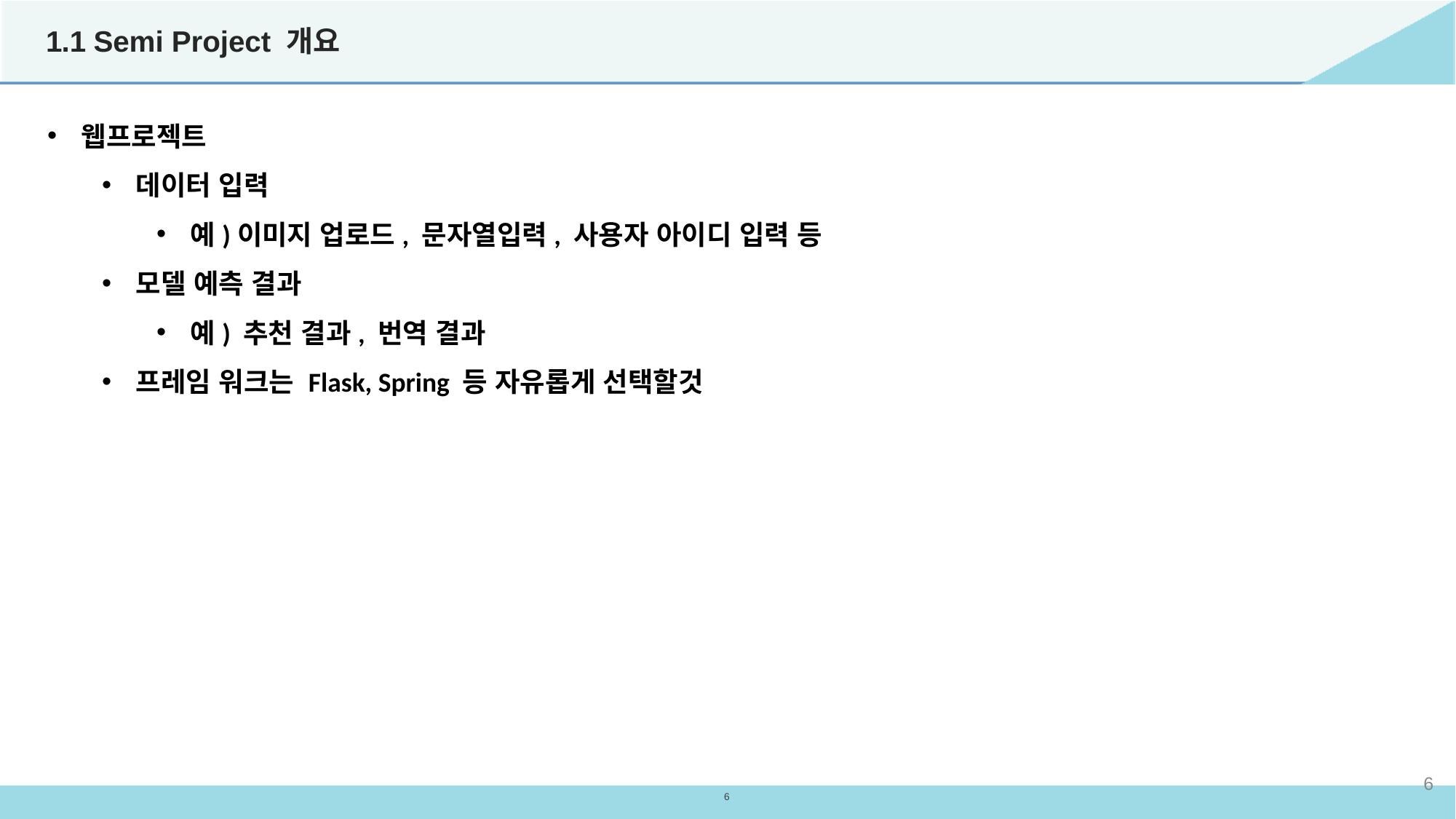

# 1.1 Semi Project 개요
웹프로젝트
데이터 입력
예)이미지 업로드, 문자열입력, 사용자 아이디 입력 등
모델 예측 결과
예) 추천 결과, 번역 결과
프레임 워크는 Flask, Spring 등 자유롭게 선택할것
6